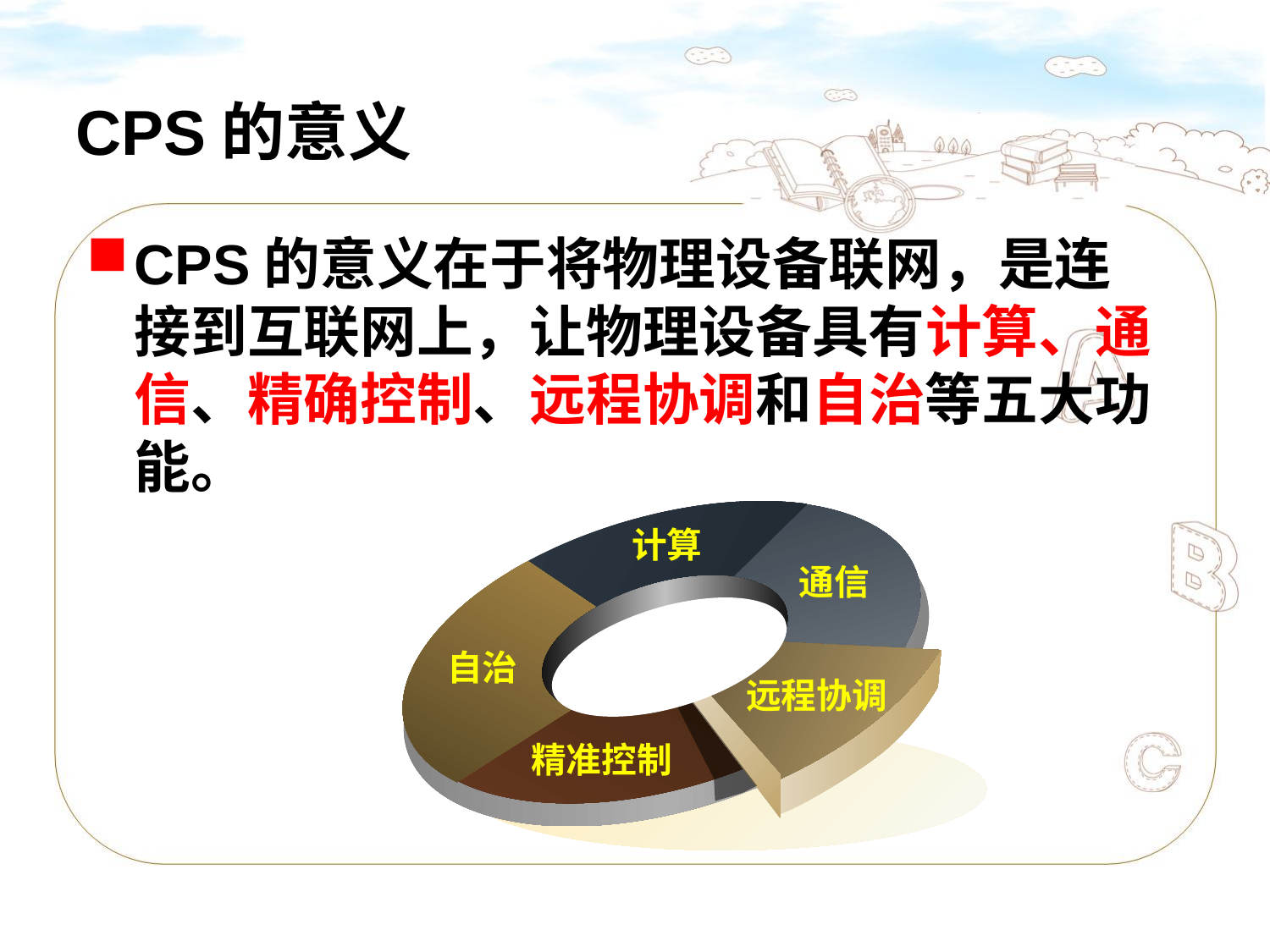

# CPS的意义
CPS的意义在于将物理设备联网，是连接到互联网上，让物理设备具有计算、通信、精确控制、远程协调和自治等五大功能。

计算

通信

自治

远程协调

精准控制